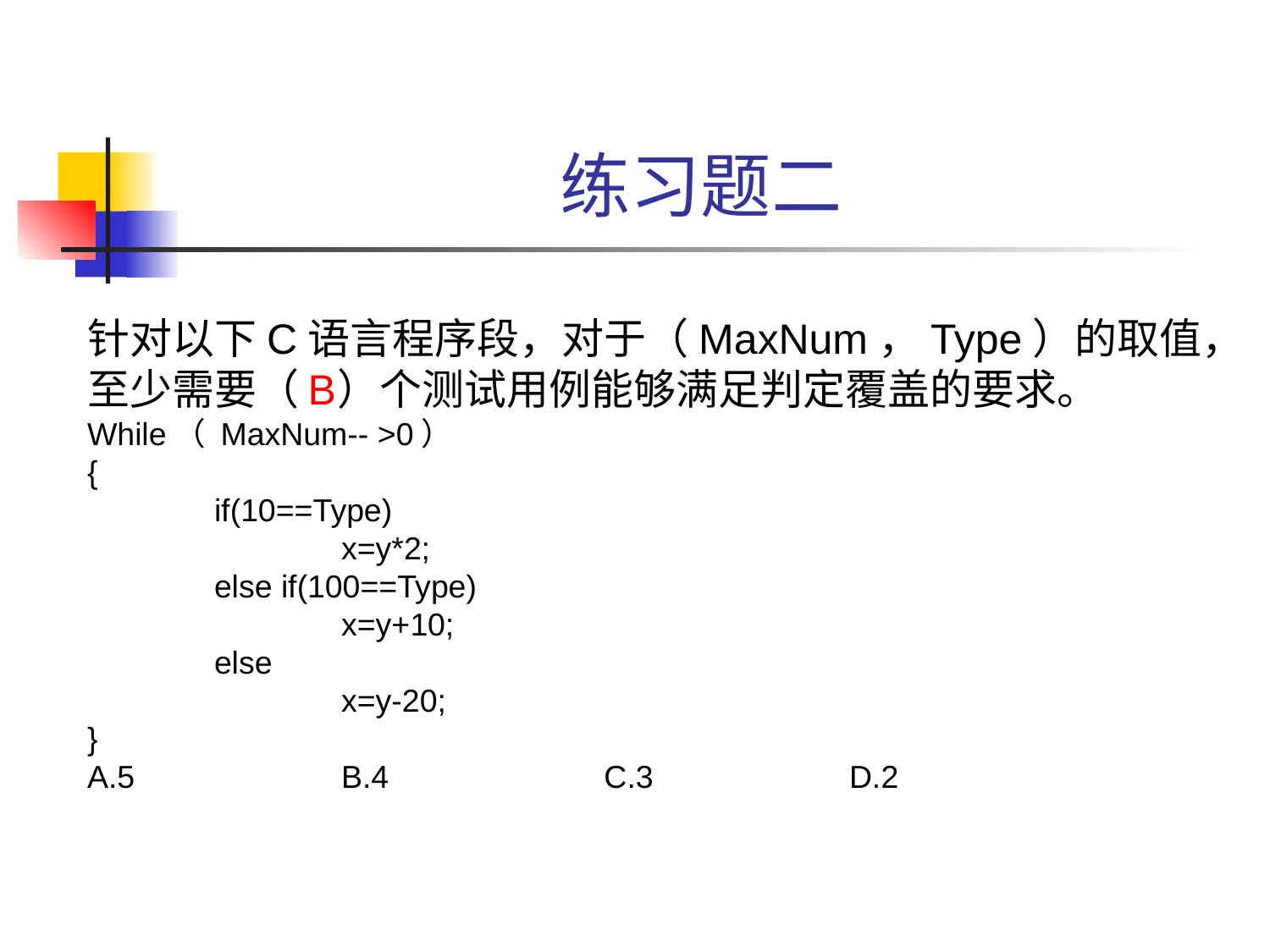

练习题二
针对以下C语言程序段，对于（MaxNum，Type）的取值，至少需要（    ）个测试用例能够满足判定覆盖的要求。
While（ MaxNum-- >0）
{
   	if(10==Type)
      		x=y*2;
	else if(100==Type)
         		x=y+10;
  	else
        		x=y-20;
}
A.5         	B.4        		 C.3            	D.2

B